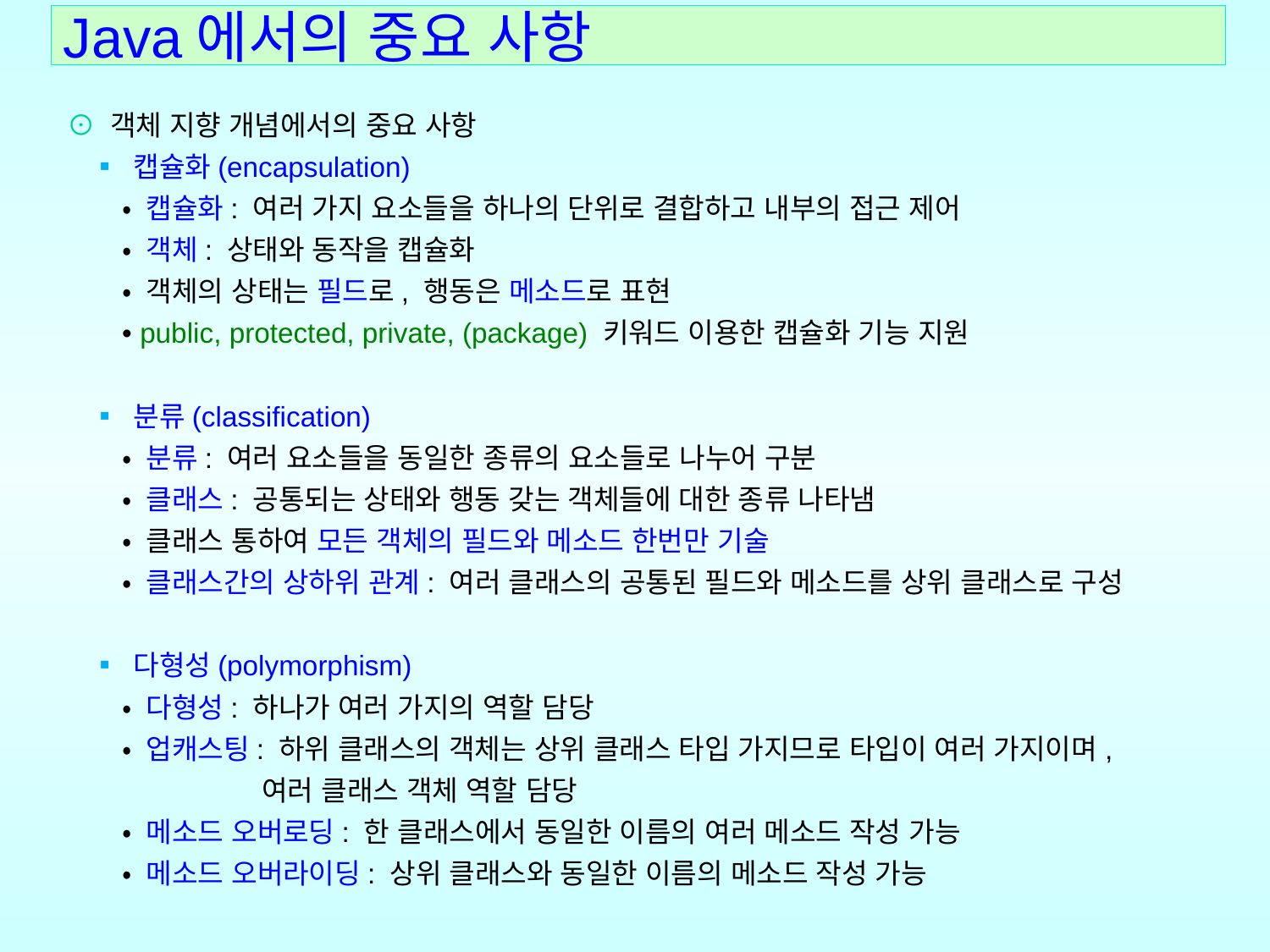

# Java에서의 중요 사항
⊙ 객체 지향 개념에서의 중요 사항
   ▪ 캡슐화(encapsulation)
       • 캡슐화: 여러 가지 요소들을 하나의 단위로 결합하고 내부의 접근 제어
       • 객체: 상태와 동작을 캡슐화
       • 객체의 상태는 필드로, 행동은 메소드로 표현
       • public, protected, private, (package) 키워드 이용한 캡슐화 기능 지원

   ▪ 분류(classification)
       • 분류: 여러 요소들을 동일한 종류의 요소들로 나누어 구분
       • 클래스: 공통되는 상태와 행동 갖는 객체들에 대한 종류 나타냄
       • 클래스 통하여 모든 객체의 필드와 메소드 한번만 기술
       • 클래스간의 상하위 관계: 여러 클래스의 공통된 필드와 메소드를 상위 클래스로 구성

   ▪ 다형성(polymorphism)
       • 다형성: 하나가 여러 가지의 역할 담당
       • 업캐스팅: 하위 클래스의 객체는 상위 클래스 타입 가지므로 타입이 여러 가지이며,
                        여러 클래스 객체 역할 담당
       • 메소드 오버로딩: 한 클래스에서 동일한 이름의 여러 메소드 작성 가능
       • 메소드 오버라이딩: 상위 클래스와 동일한 이름의 메소드 작성 가능